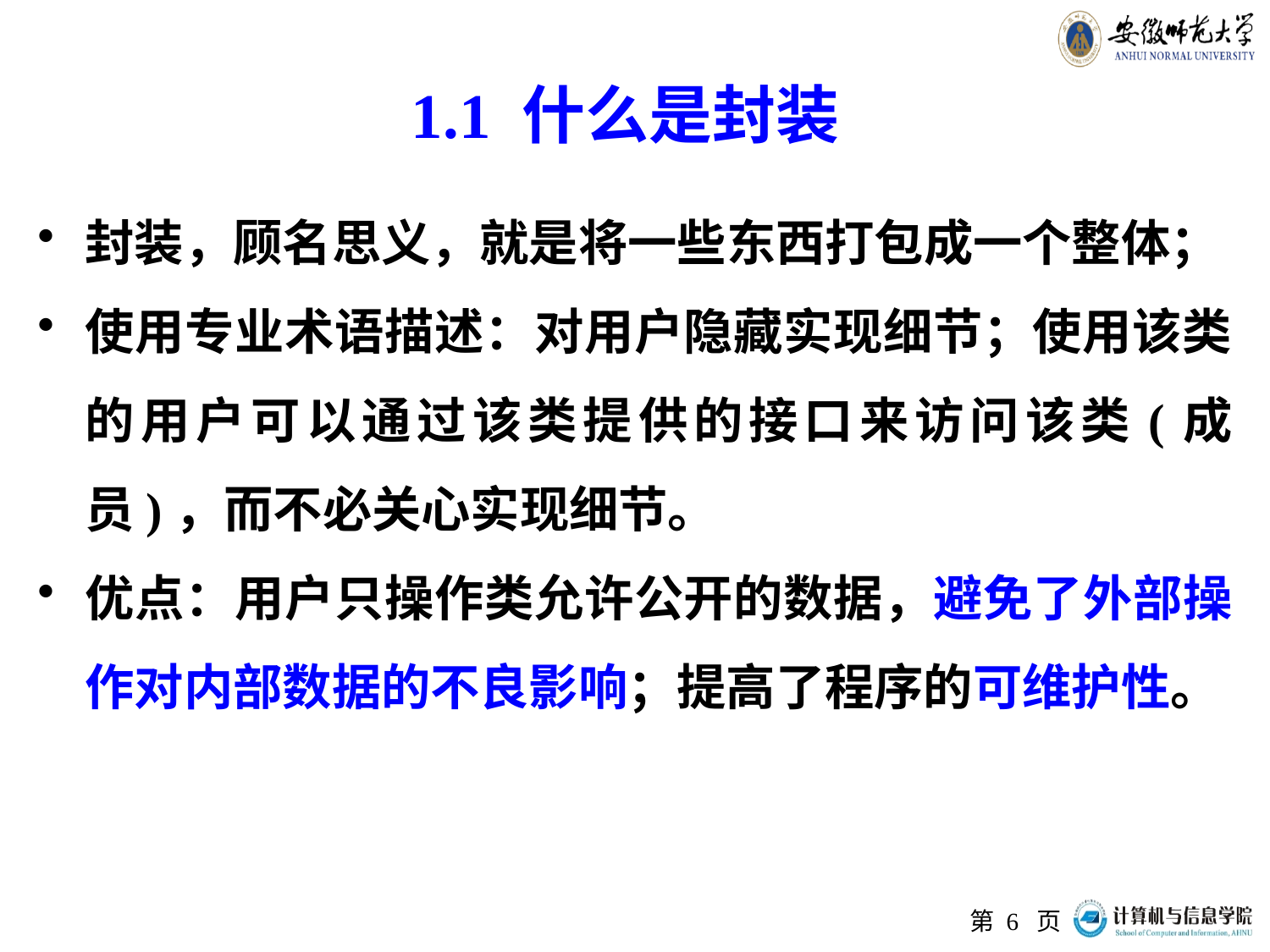

# 1.1 什么是封装
封装，顾名思义，就是将一些东西打包成一个整体；
使用专业术语描述：对用户隐藏实现细节；使用该类的用户可以通过该类提供的接口来访问该类(成员)，而不必关心实现细节。
优点：用户只操作类允许公开的数据，避免了外部操作对内部数据的不良影响；提高了程序的可维护性。
第 6  页